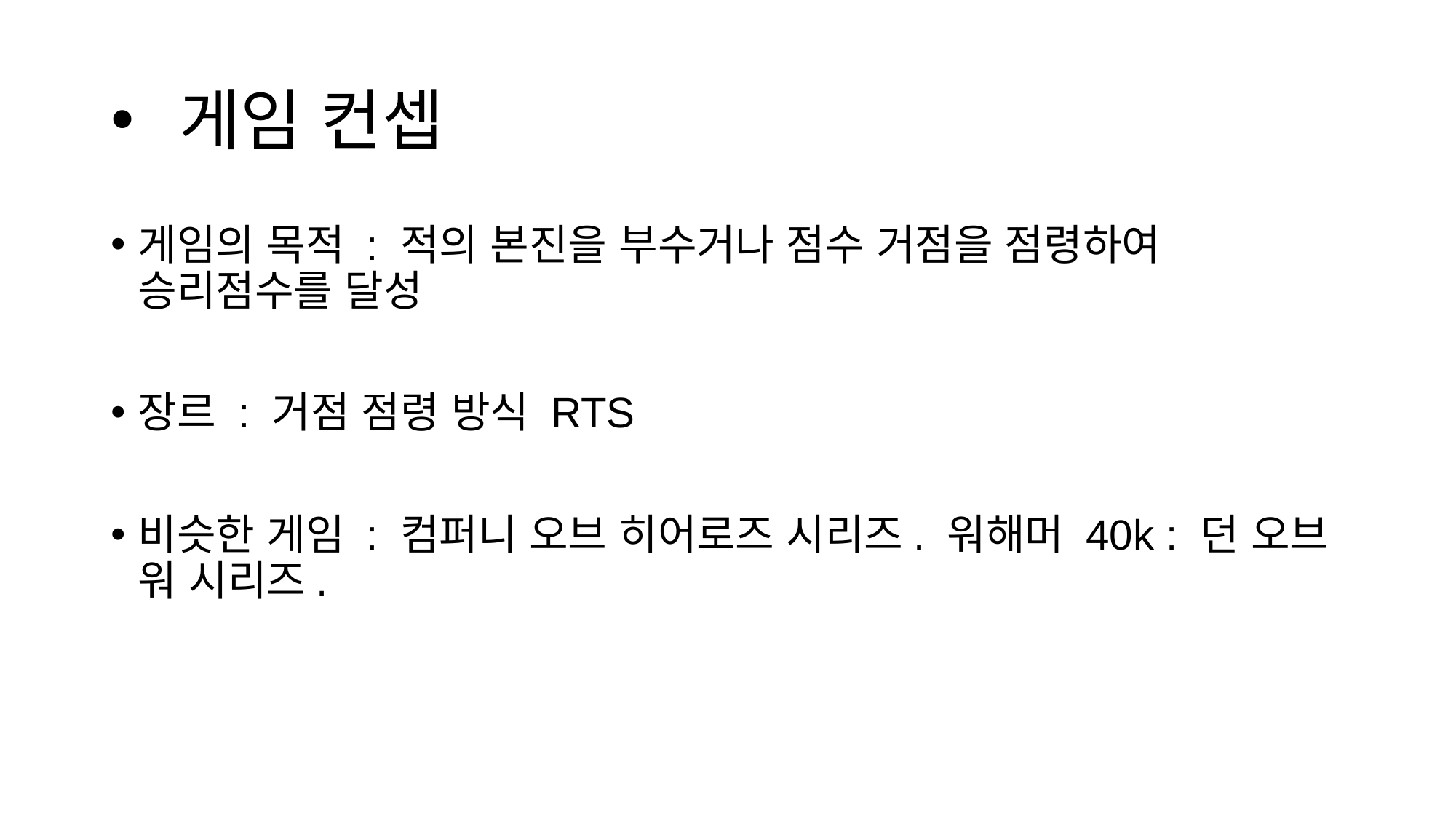

# 게임 컨셉
게임의 목적 : 적의 본진을 부수거나 점수 거점을 점령하여 승리점수를 달성

장르 : 거점 점령 방식 RTS

비슷한 게임 : 컴퍼니 오브 히어로즈 시리즈. 워해머 40k : 던 오브 워 시리즈.